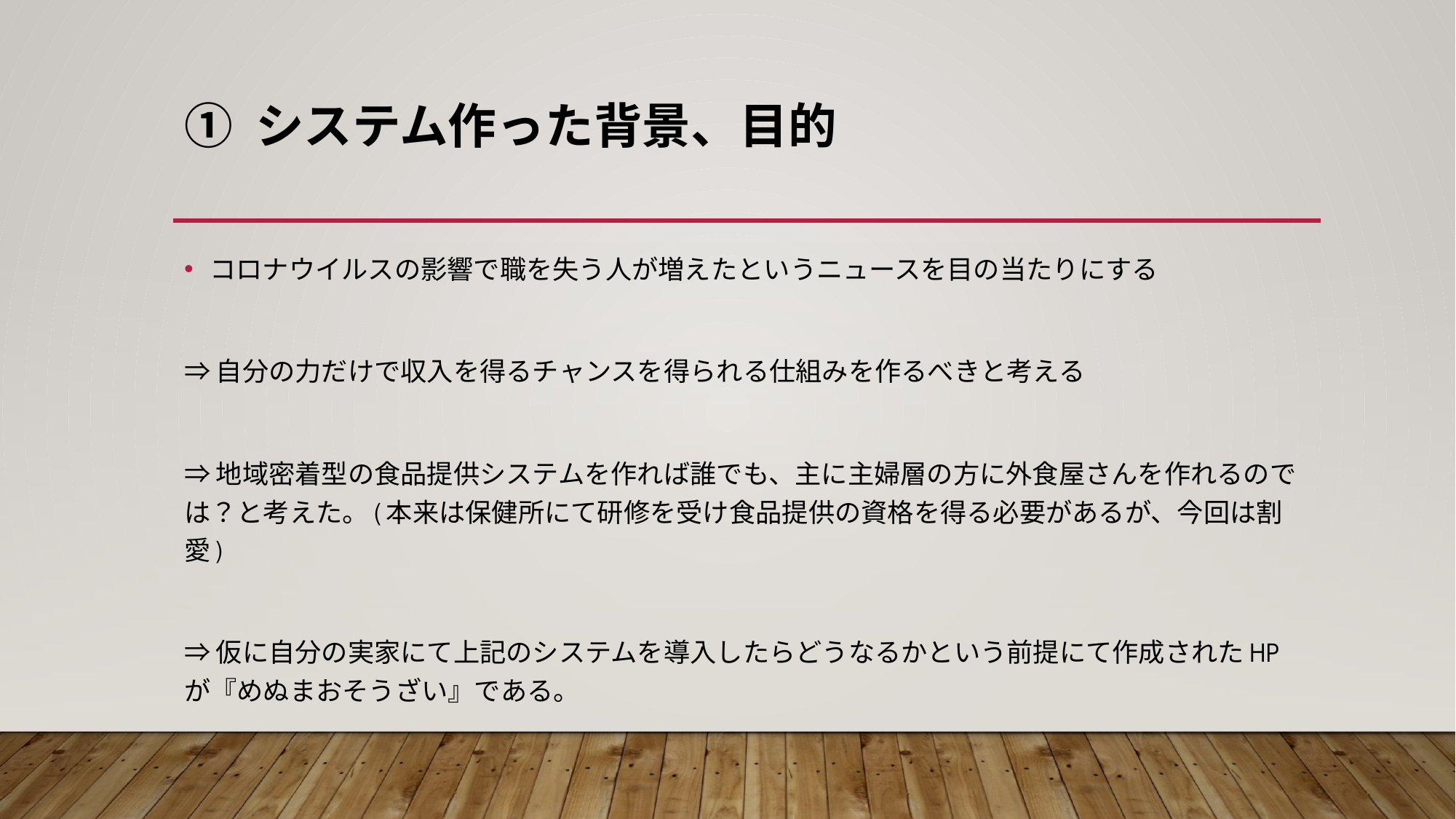

# ① システム作った背景、目的
コロナウイルスの影響で職を失う人が増えたというニュースを目の当たりにする

⇒自分の力だけで収入を得るチャンスを得られる仕組みを作るべきと考える

⇒地域密着型の食品提供システムを作れば誰でも、主に主婦層の方に外食屋さんを作れるのでは？と考えた。(本来は保健所にて研修を受け食品提供の資格を得る必要があるが、今回は割愛)

⇒仮に自分の実家にて上記のシステムを導入したらどうなるかという前提にて作成されたHPが『めぬまおそうざい』である。